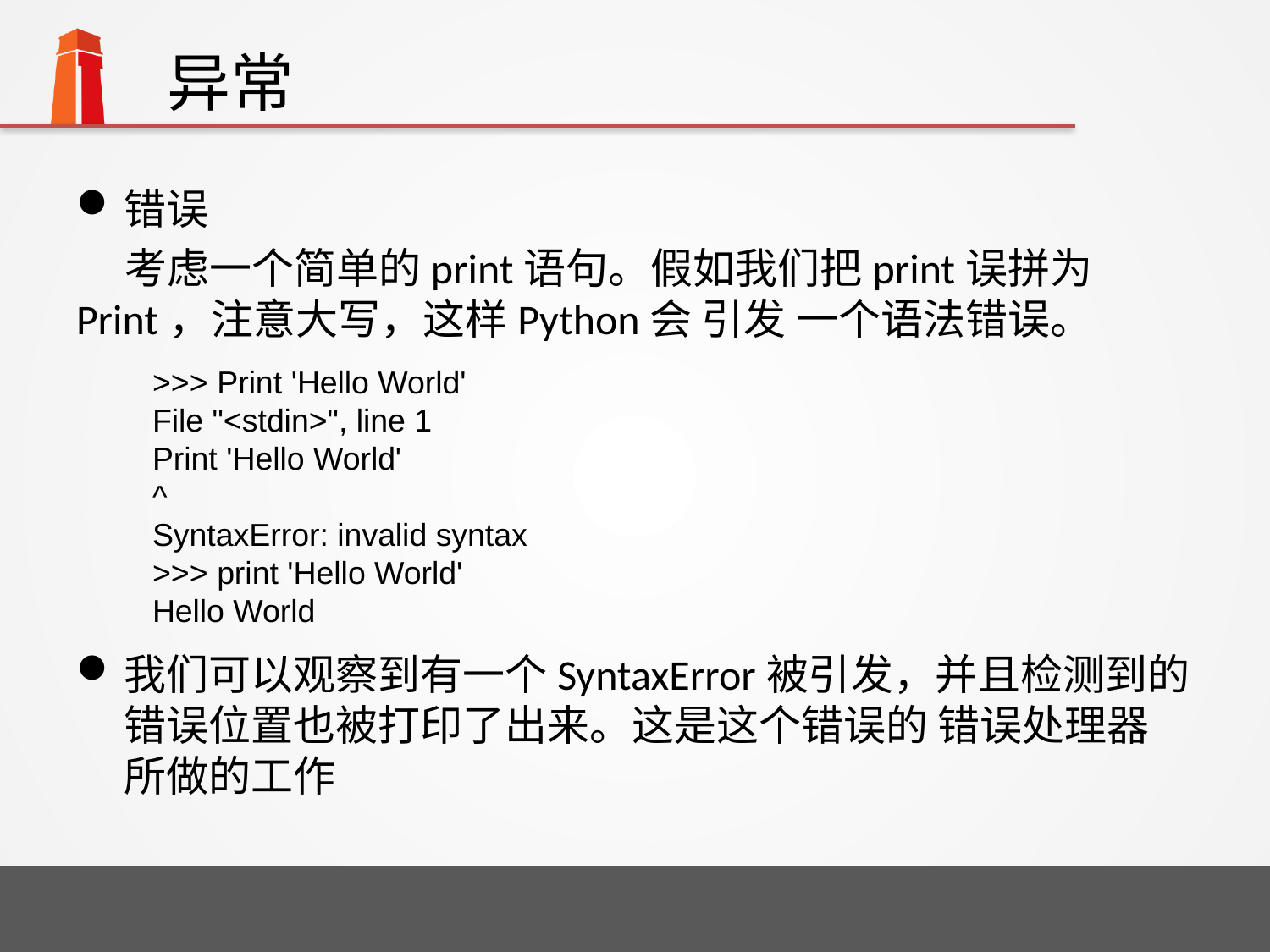

# 异常
错误
    考虑一个简单的print语句。假如我们把print误拼为Print，注意大写，这样Python会 引发 一个语法错误。

我们可以观察到有一个SyntaxError被引发，并且检测到的错误位置也被打印了出来。这是这个错误的 错误处理器 所做的工作

>>> Print 'Hello World'
File "<stdin>", line 1
Print 'Hello World'
^
SyntaxError: invalid syntax
>>> print 'Hello World'
Hello World